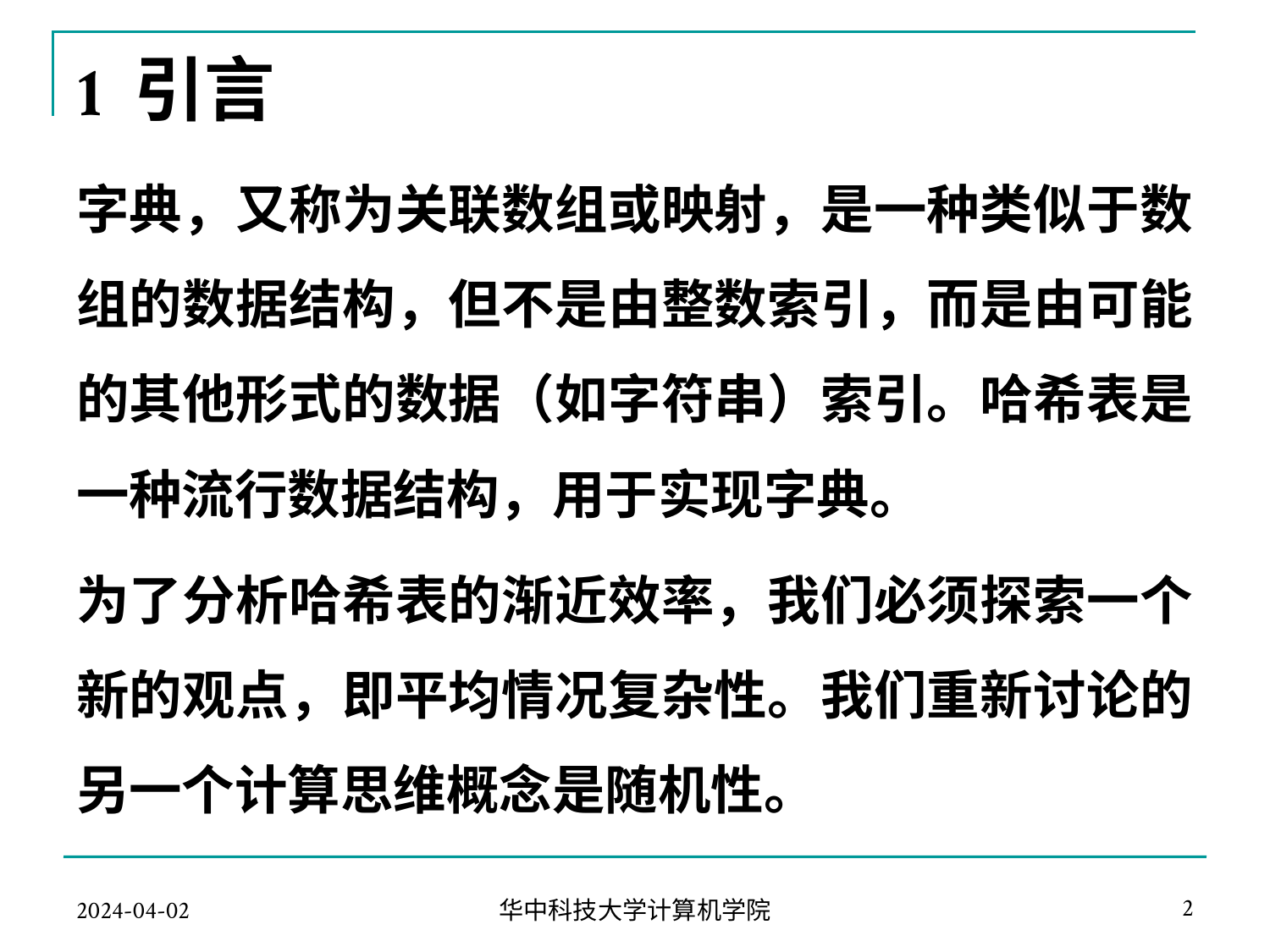

# 1 引言
字典，又称为关联数组或映射，是一种类似于数组的数据结构，但不是由整数索引，而是由可能的其他形式的数据（如字符串）索引。哈希表是一种流行数据结构，用于实现字典。
为了分析哈希表的渐近效率，我们必须探索一个新的观点，即平均情况复杂性。我们重新讨论的另一个计算思维概念是随机性。
2024-04-02
2
华中科技大学计算机学院